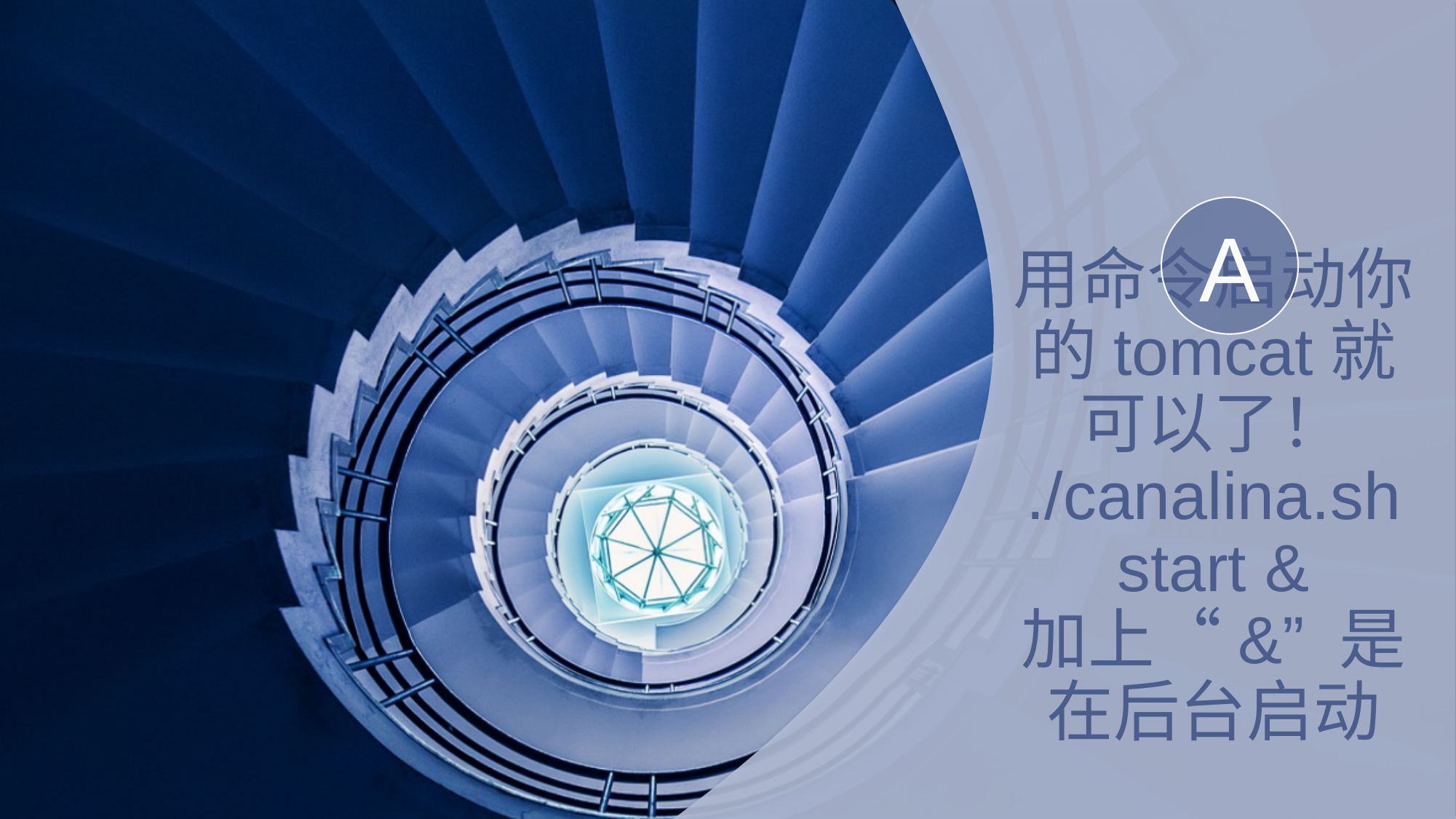

A
# 用命令启动你的tomcat就可以了！ ./canalina.sh start & 加上“&” 是在后台启动